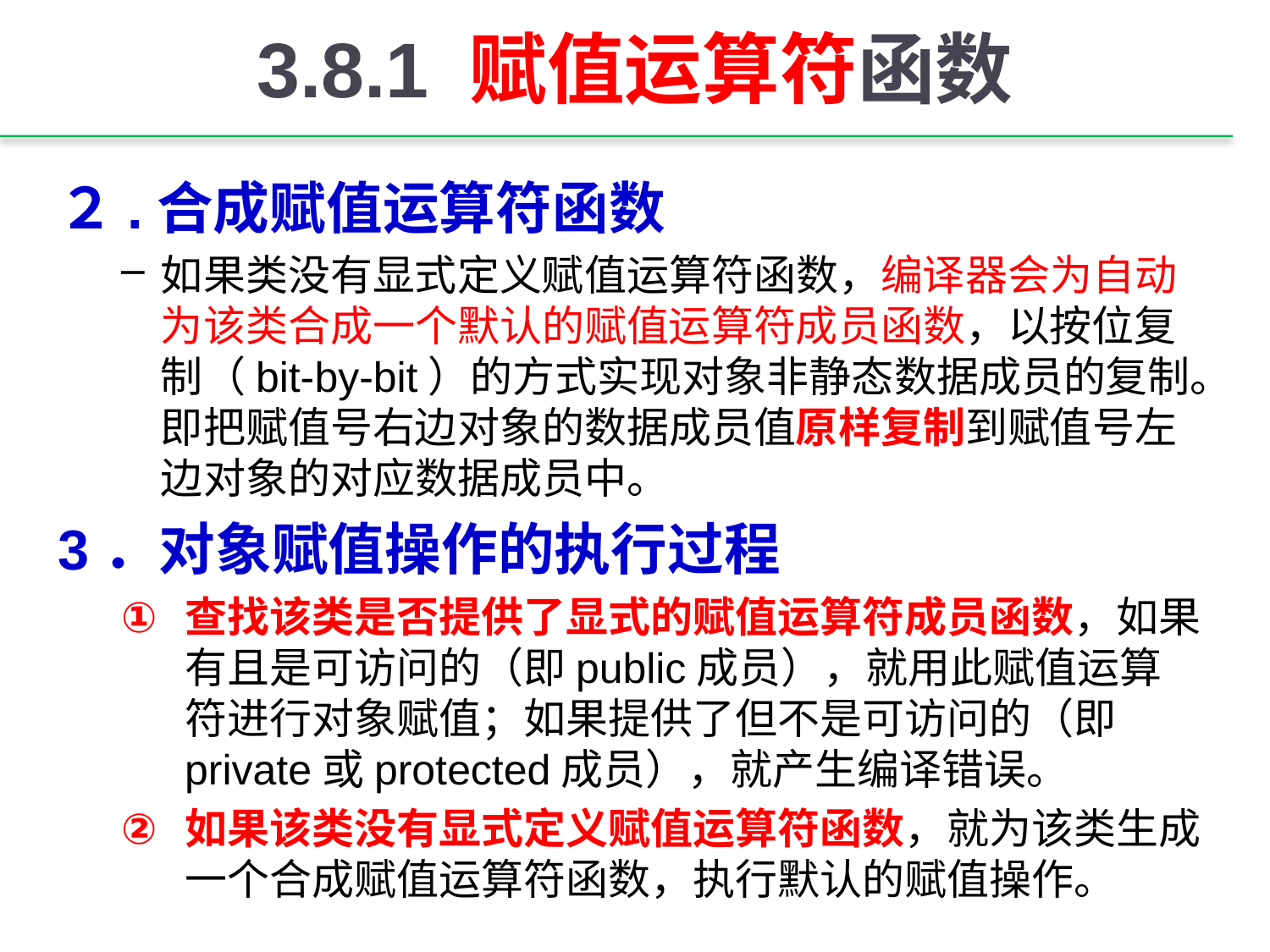

# 3.8.1 赋值运算符函数
２.合成赋值运算符函数
如果类没有显式定义赋值运算符函数，编译器会为自动为该类合成一个默认的赋值运算符成员函数，以按位复制（bit-by-bit）的方式实现对象非静态数据成员的复制。即把赋值号右边对象的数据成员值原样复制到赋值号左边对象的对应数据成员中。
3．对象赋值操作的执行过程
查找该类是否提供了显式的赋值运算符成员函数，如果有且是可访问的（即public成员），就用此赋值运算符进行对象赋值；如果提供了但不是可访问的（即private或protected成员），就产生编译错误。
如果该类没有显式定义赋值运算符函数，就为该类生成一个合成赋值运算符函数，执行默认的赋值操作。